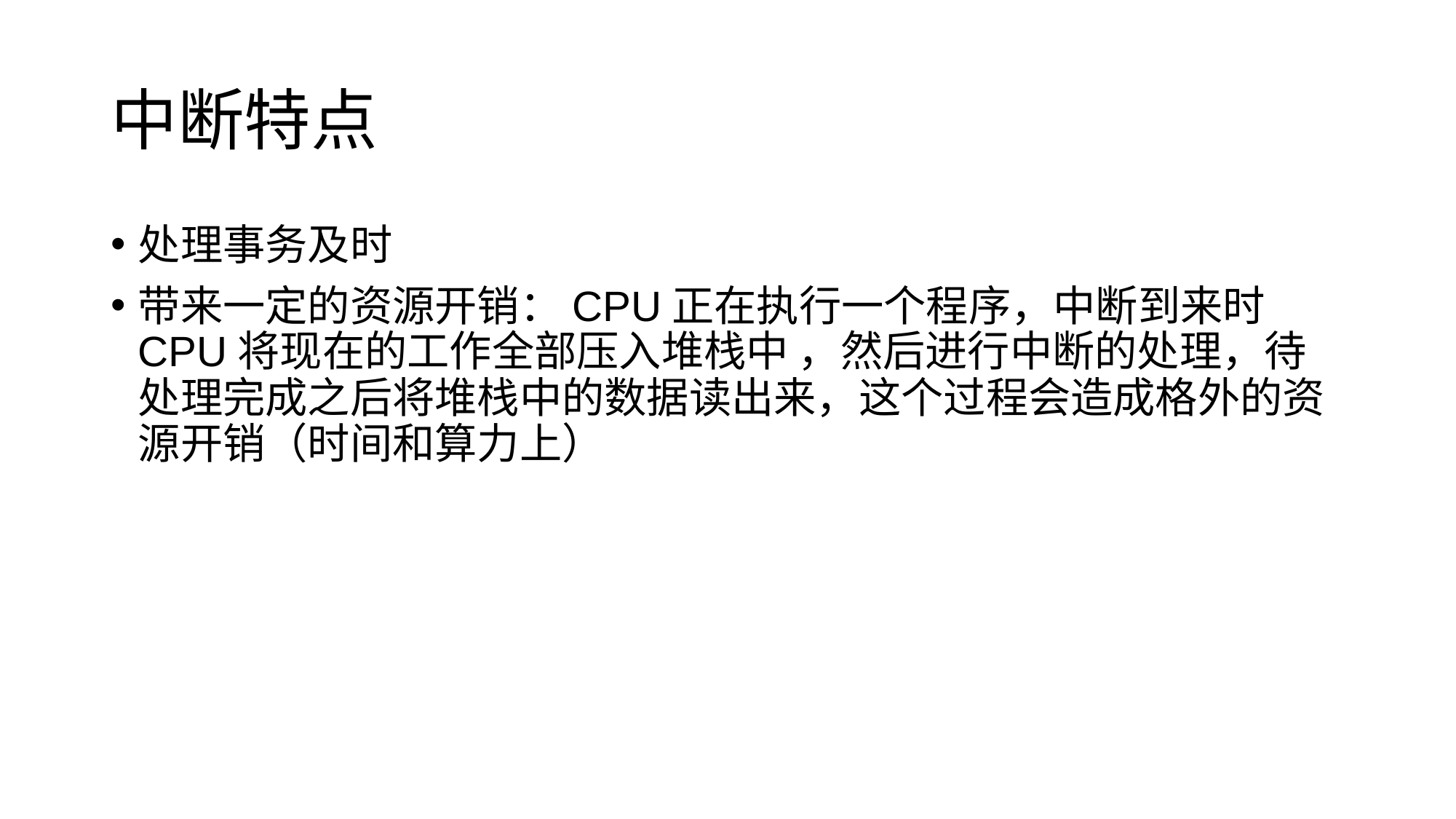

# 中断特点
处理事务及时
带来一定的资源开销：CPU正在执行一个程序，中断到来时CPU将现在的工作全部压入堆栈中 ，然后进行中断的处理，待处理完成之后将堆栈中的数据读出来，这个过程会造成格外的资源开销（时间和算力上）